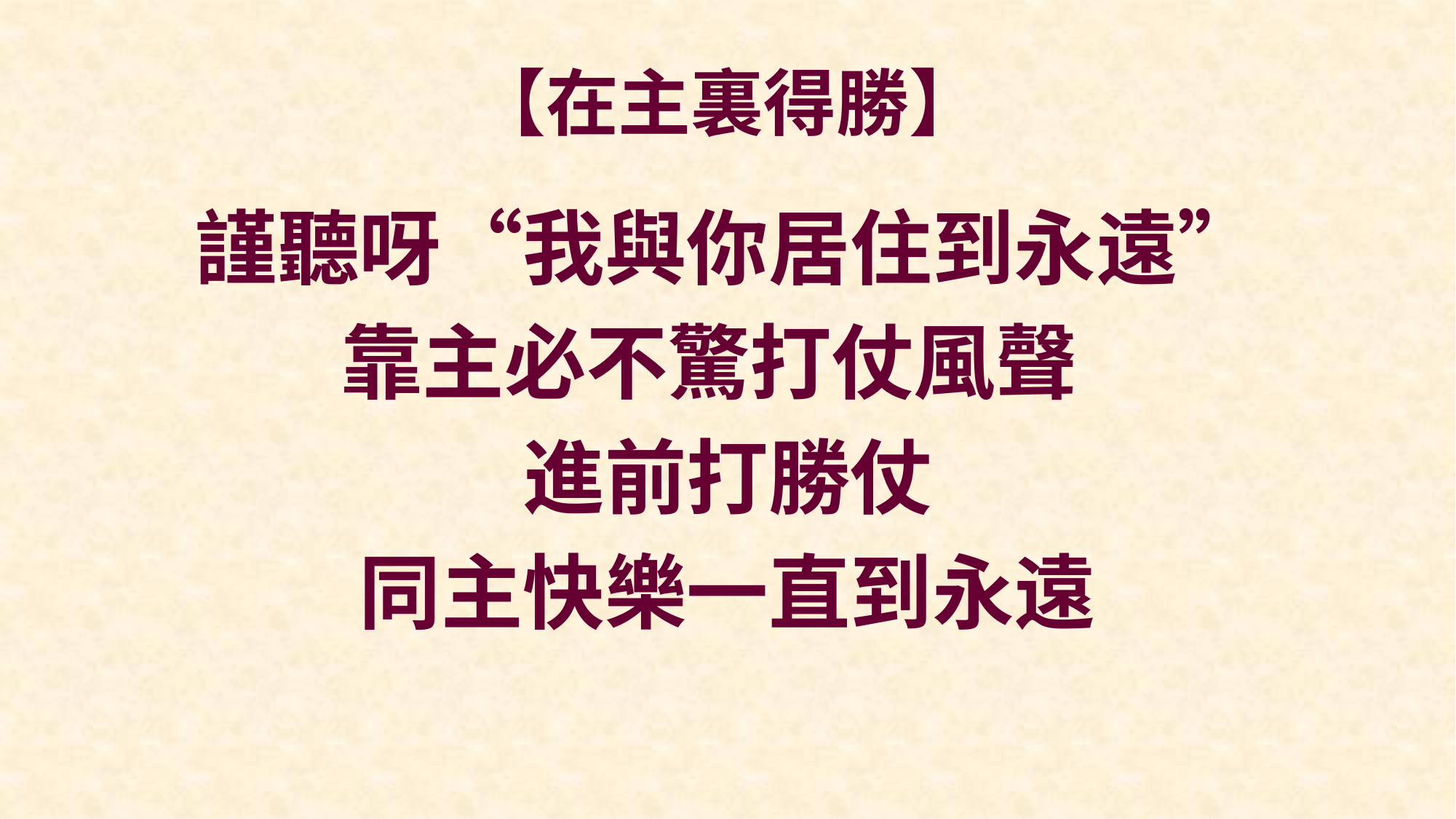

# 【在主裏得勝】
謹聽呀“我與你居住到永遠”
靠主必不驚打仗風聲
進前打勝仗
同主快樂一直到永遠